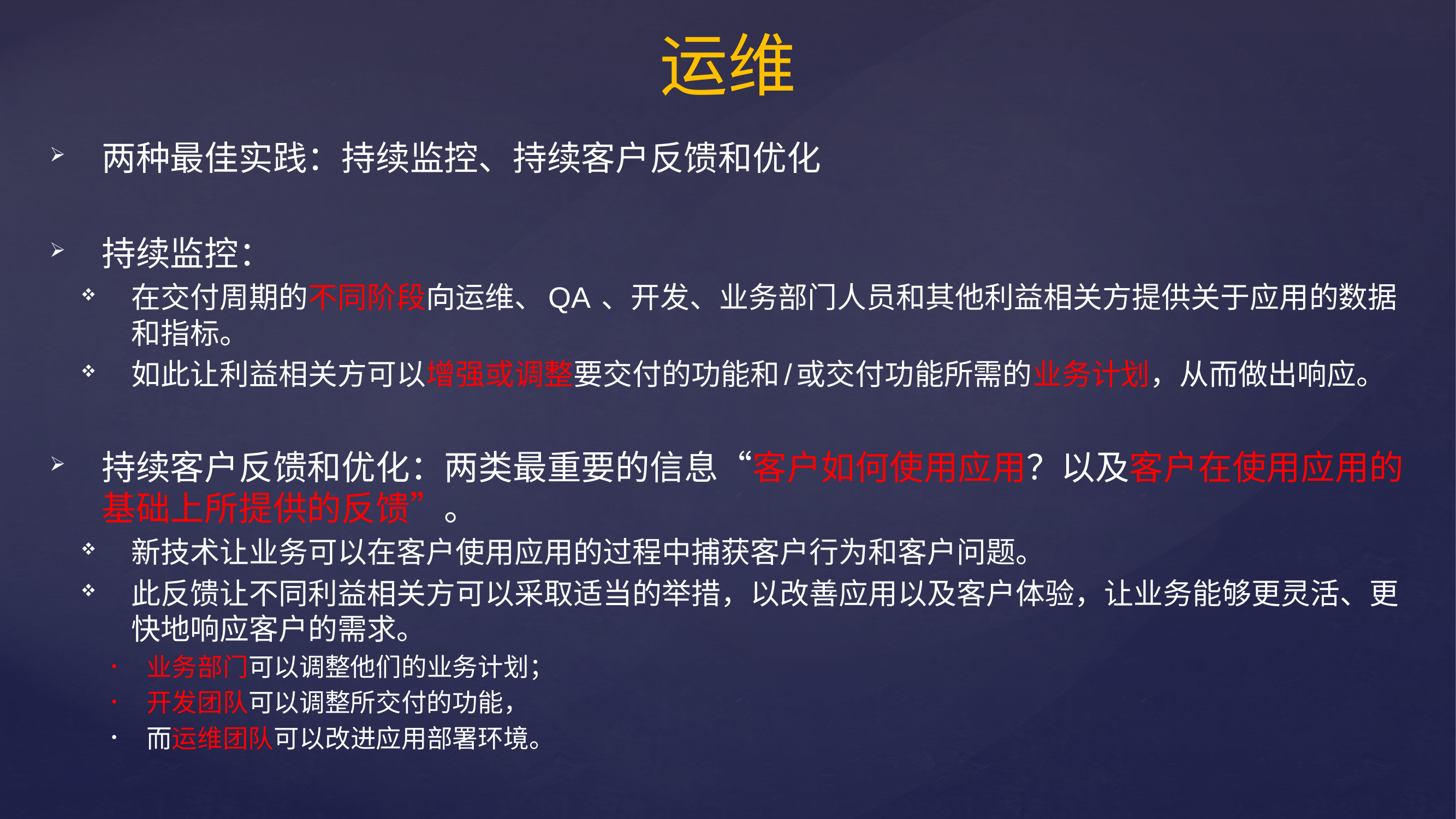

# 运维
两种最佳实践：持续监控、持续客户反馈和优化

持续监控：
在交付周期的不同阶段向运维、QA 、开发、业务部门人员和其他利益相关方提供关于应用的数据和指标。
如此让利益相关方可以增强或调整要交付的功能和/或交付功能所需的业务计划，从而做出响应。

持续客户反馈和优化：两类最重要的信息“客户如何使用应用？以及客户在使用应用的基础上所提供的反馈”。
新技术让业务可以在客户使用应用的过程中捕获客户行为和客户问题。
此反馈让不同利益相关方可以采取适当的举措，以改善应用以及客户体验，让业务能够更灵活、更快地响应客户的需求。
业务部门可以调整他们的业务计划；
开发团队可以调整所交付的功能，
而运维团队可以改进应用部署环境。